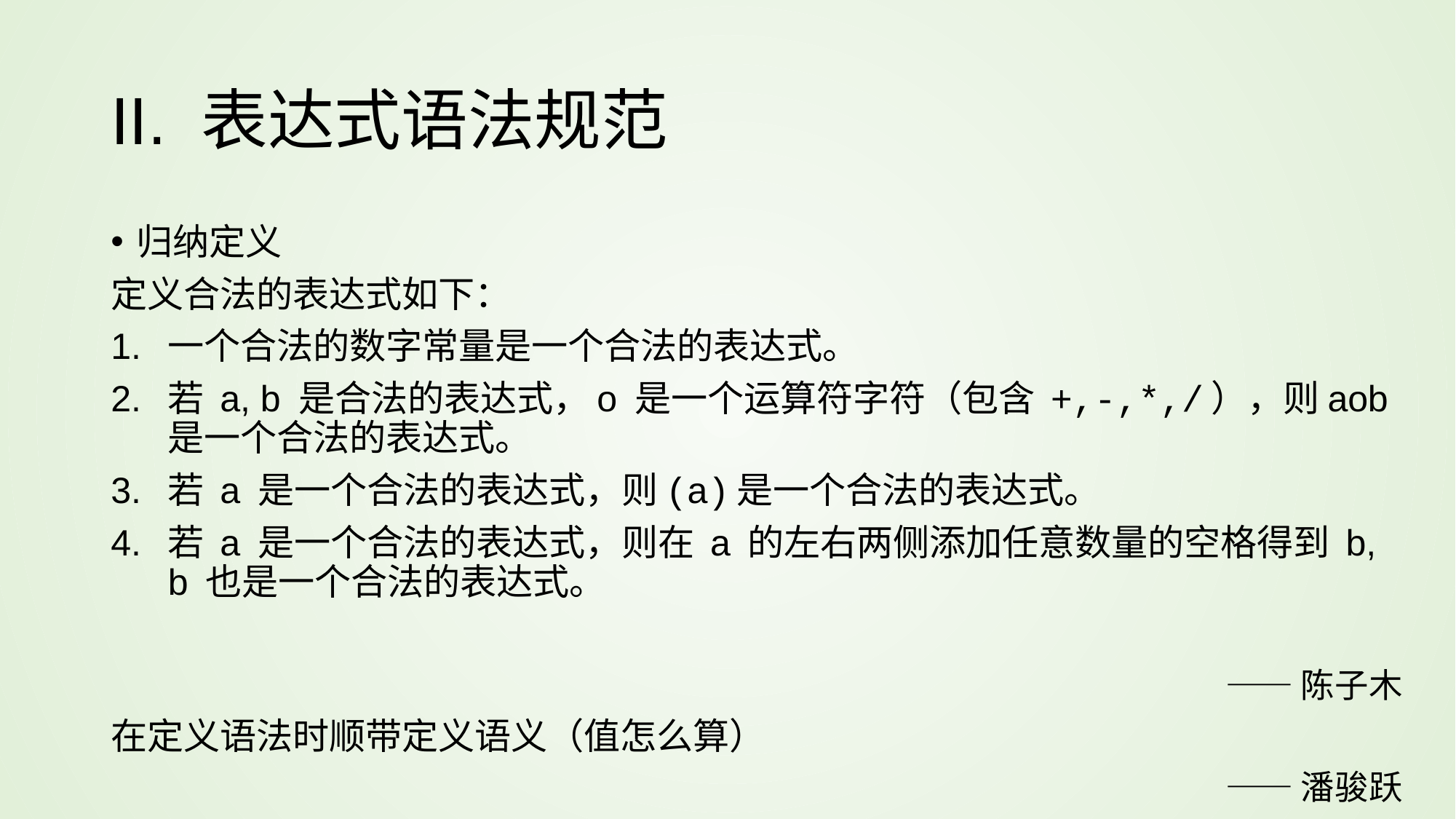

# II. 表达式语法规范
归纳定义
定义合法的表达式如下：
一个合法的数字常量是一个合法的表达式。
若 a, b 是合法的表达式，o 是一个运算符字符（包含 +,-,*,/），则aob是一个合法的表达式。
若 a 是一个合法的表达式，则(a)是一个合法的表达式。
若 a 是一个合法的表达式，则在 a 的左右两侧添加任意数量的空格得到 b, b 也是一个合法的表达式。

——陈子木
在定义语法时顺带定义语义（值怎么算）
——潘骏跃